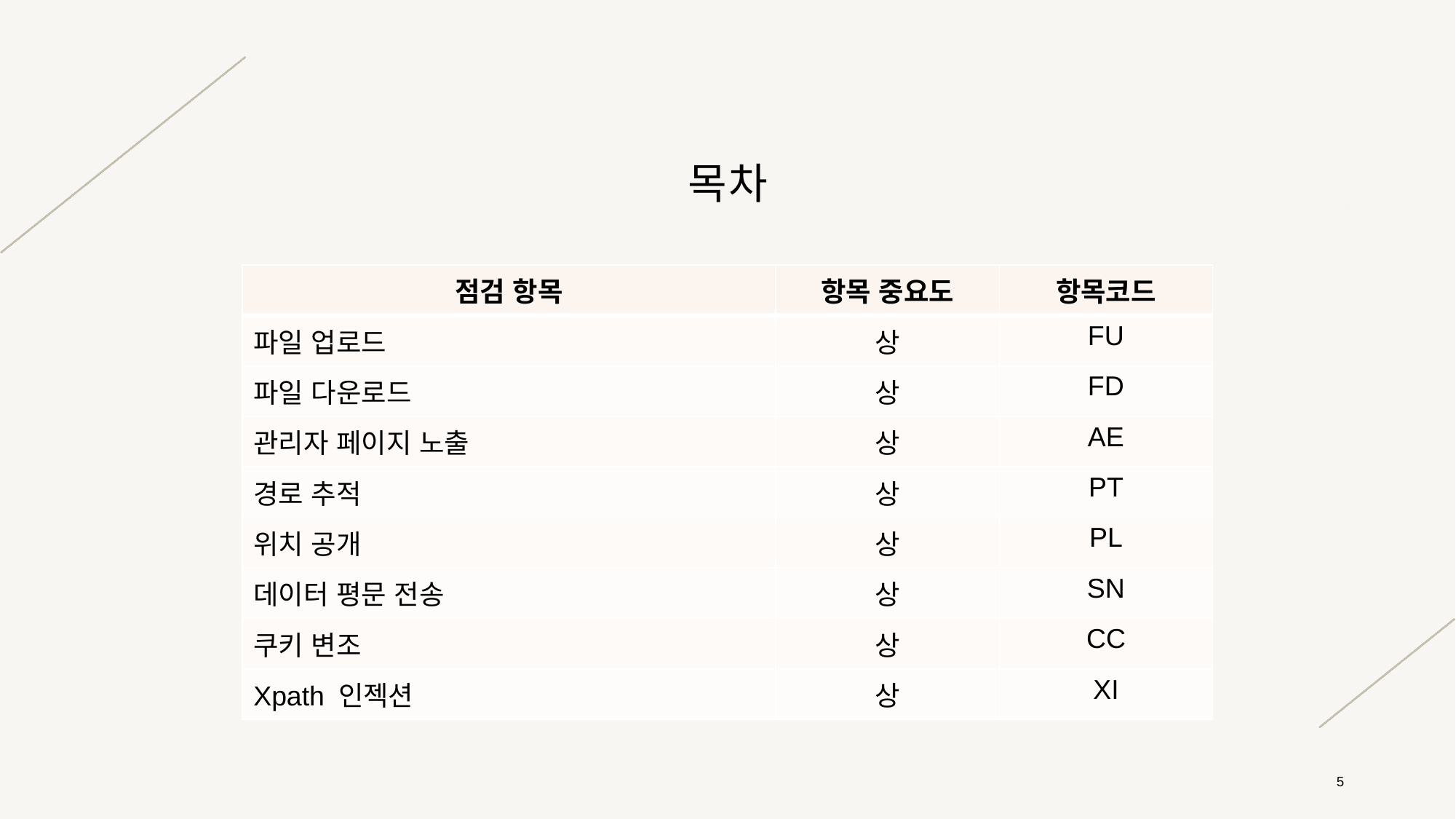

# 목차
| 점검 항목 | 항목 중요도 | 항목코드 |
| --- | --- | --- |
| 파일 업로드 | 상 | FU |
| 파일 다운로드 | 상 | FD |
| 관리자 페이지 노출 | 상 | AE |
| 경로 추적 | 상 | PT |
| 위치 공개 | 상 | PL |
| 데이터 평문 전송 | 상 | SN |
| 쿠키 변조 | 상 | CC |
| Xpath 인젝션 | 상 | XI |
5